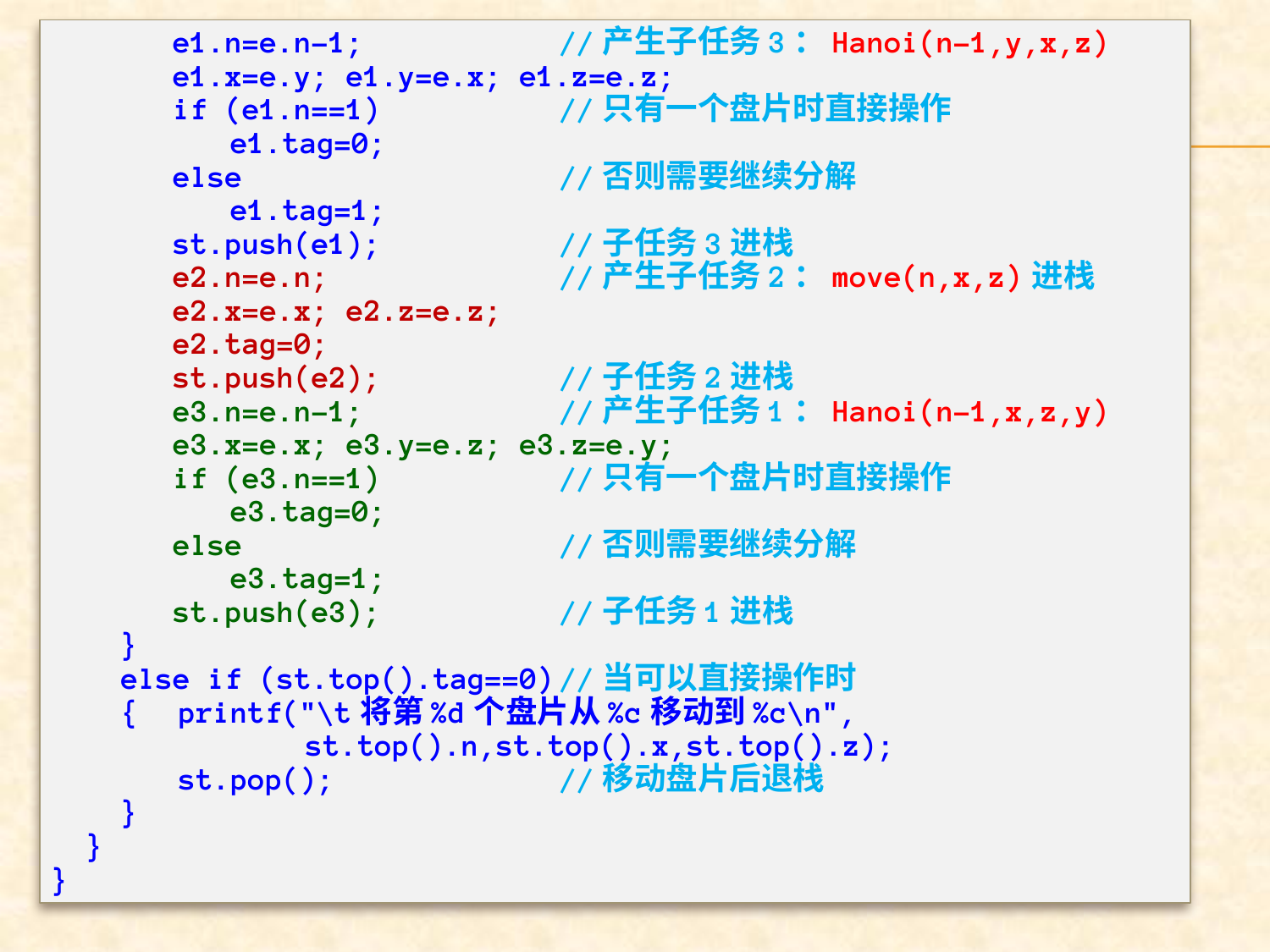

e1.n=e.n-1;		//产生子任务3：Hanoi(n-1,y,x,z)
       e1.x=e.y; e1.y=e.x; e1.z=e.z;
       if (e1.n==1)		//只有一个盘片时直接操作
	   e1.tag=0;
       else			//否则需要继续分解
	   e1.tag=1;
       st.push(e1);		//子任务3进栈
       e2.n=e.n;		//产生子任务2：move(n,x,z)进栈
       e2.x=e.x; e2.z=e.z;
       e2.tag=0;
       st.push(e2);		//子任务2进栈
       e3.n=e.n-1;		//产生子任务1：Hanoi(n-1,x,z,y)
       e3.x=e.x; e3.y=e.z; e3.z=e.y;
       if (e3.n==1)		//只有一个盘片时直接操作
	   e3.tag=0;
       else			//否则需要继续分解
	   e3.tag=1;
       st.push(e3);		//子任务1进栈
    }
    else if (st.top().tag==0)	//当可以直接操作时
    {	printf("\t将第%d个盘片从%c移动到%c\n",
		st.top().n,st.top().x,st.top().z);
	st.pop();		//移动盘片后退栈
    }
  }
}
84